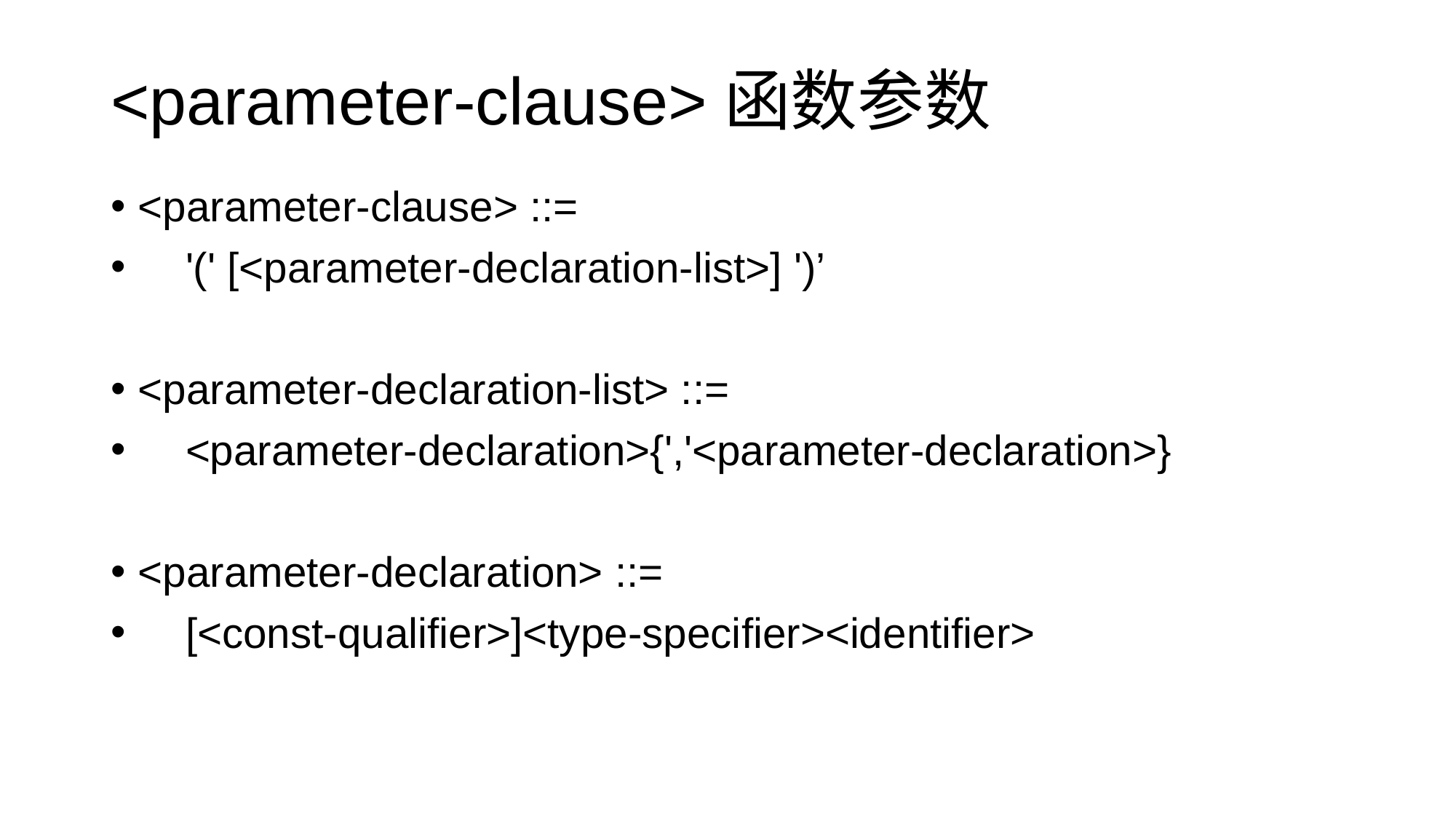

<parameter-clause>函数参数
<parameter-clause> ::=
    '(' [<parameter-declaration-list>] ')’

<parameter-declaration-list> ::=
    <parameter-declaration>{','<parameter-declaration>}

<parameter-declaration> ::=
    [<const-qualifier>]<type-specifier><identifier>